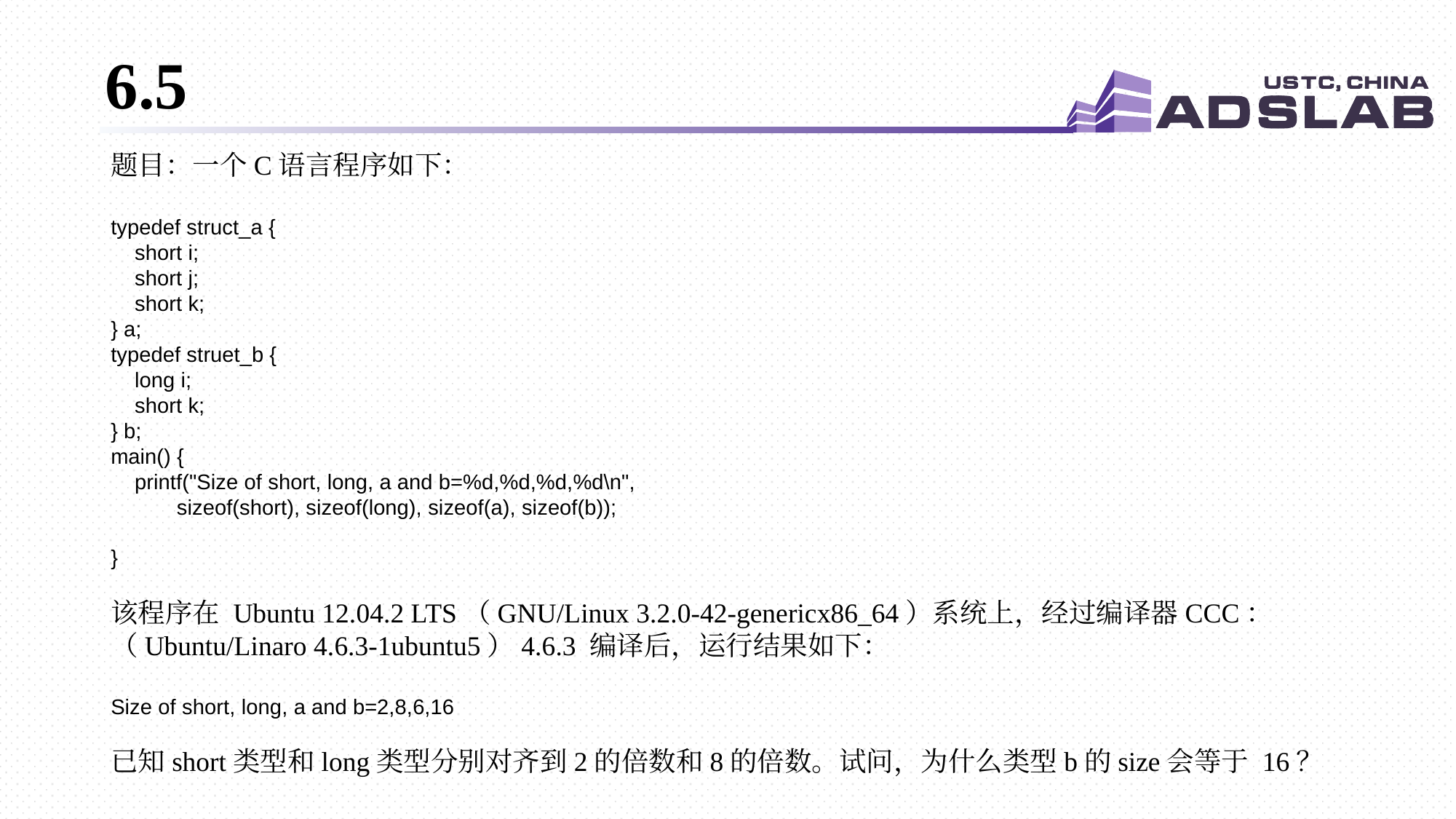

# 6.5
题目：一个C语言程序如下：

typedef struct_a {
    short i;
    short j;
    short k;
} a;
typedef struet_b {
    long i;
    short k;
} b;
main() {
    printf("Size of short, long, a and b=%d,%d,%d,%d\n",
           sizeof(short), sizeof(long), sizeof(a), sizeof(b));

}

该程序在 Ubuntu 12.04.2 LTS（GNU/Linux 3.2.0-42-genericx86_64）系统上，经过编译器CCC：（Ubuntu/Linaro 4.6.3-1ubuntu5）4.6.3 编译后，运行结果如下：

Size of short, long, a and b=2,8,6,16

已知short类型和long类型分别对齐到2的倍数和8的倍数。试问，为什么类型b的size会等于 16？